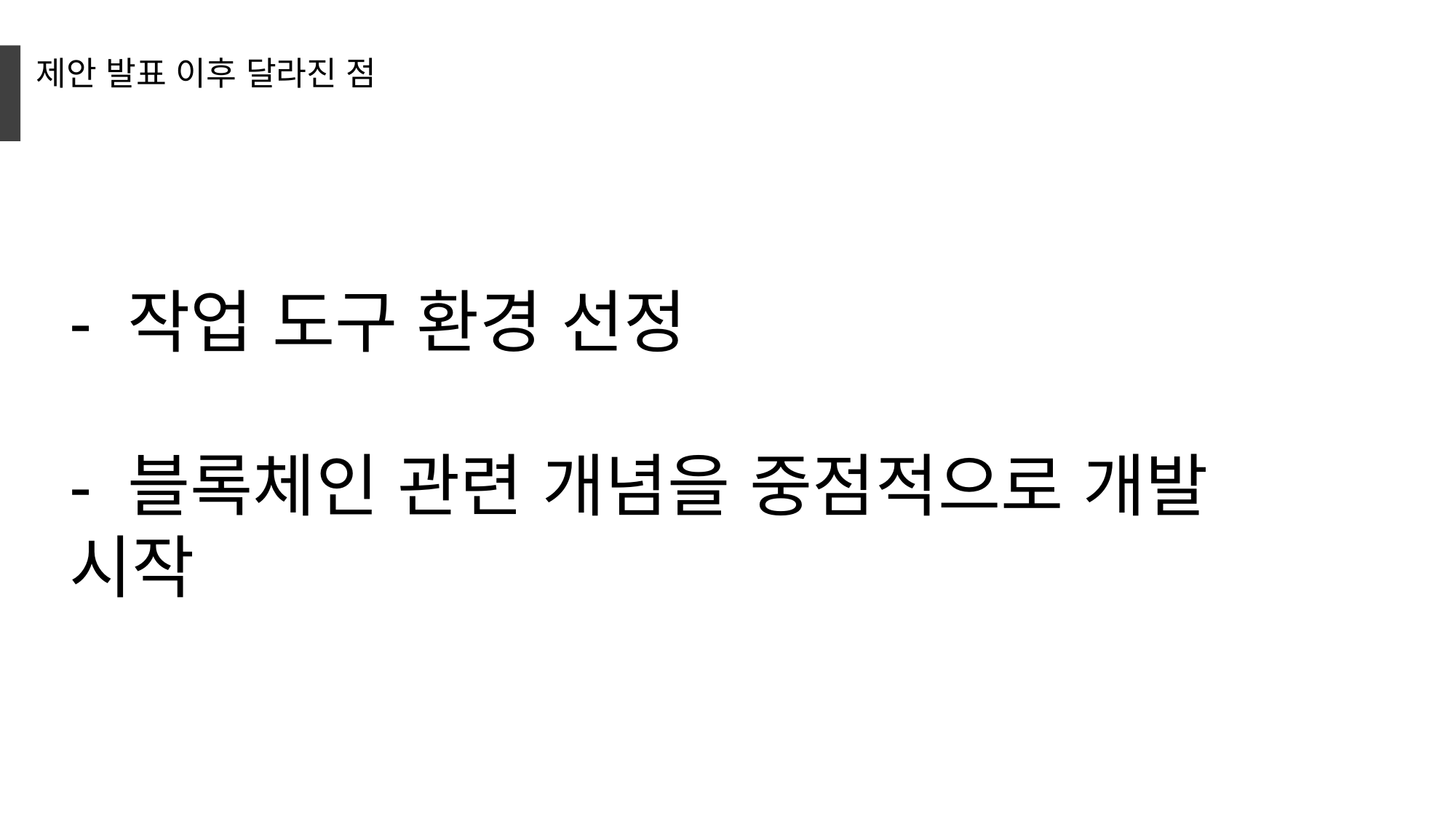

제안 발표 이후 달라진 점
- 작업 도구 환경 선정

- 블록체인 관련 개념을 중점적으로 개발 시작